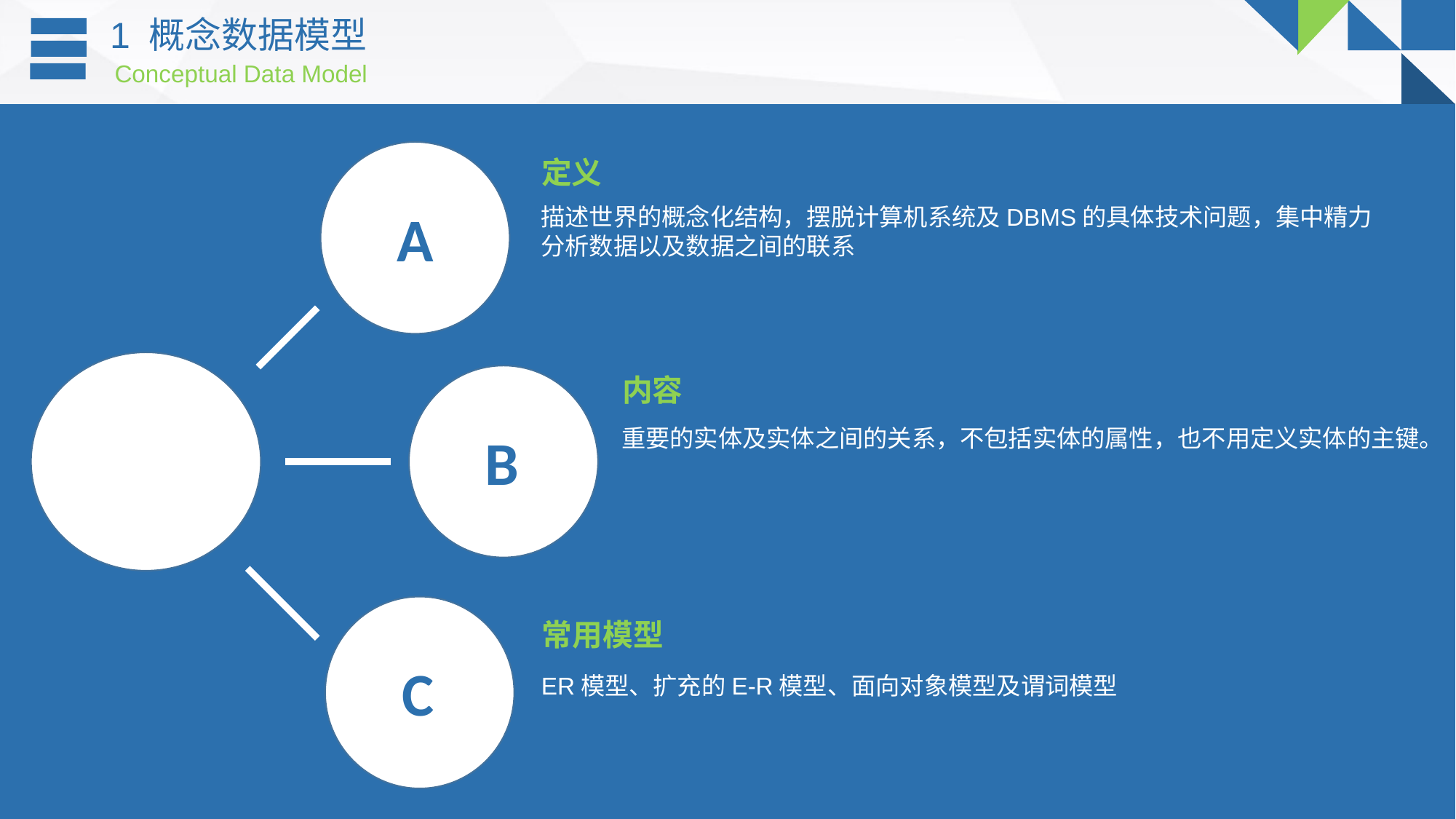

1 概念数据模型

Conceptual Data Model

定义
A
描述世界的概念化结构，摆脱计算机系统及DBMS的具体技术问题，集中精力分析数据以及数据之间的联系

内容
重要的实体及实体之间的关系，不包括实体的属性，也不用定义实体的主键。
B

常用模型
C
ER模型、扩充的E-R模型、面向对象模型及谓词模型